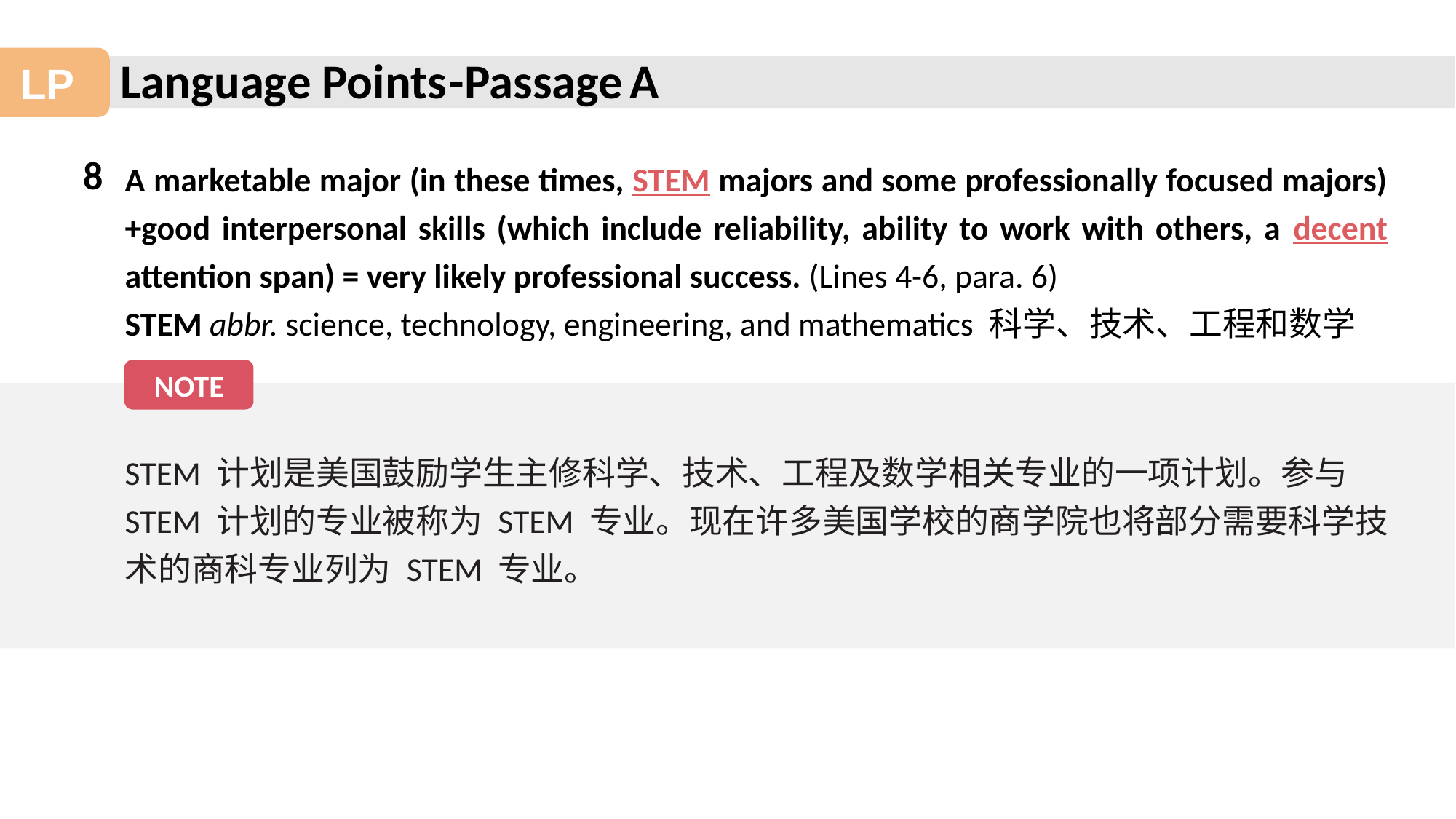

-Passage A
8
A marketable major (in these times, STEM majors and some professionally focused majors) +good interpersonal skills (which include reliability, ability to work with others, a decent attention span) = very likely professional success. (Lines 4-6, para. 6)
STEM abbr. science, technology, engineering, and mathematics 科学、技术、工程和数学
NOTE

STEM 计划是美国鼓励学生主修科学、技术、工程及数学相关专业的一项计划。参与STEM 计划的专业被称为 STEM 专业。现在许多美国学校的商学院也将部分需要科学技术的商科专业列为 STEM 专业。